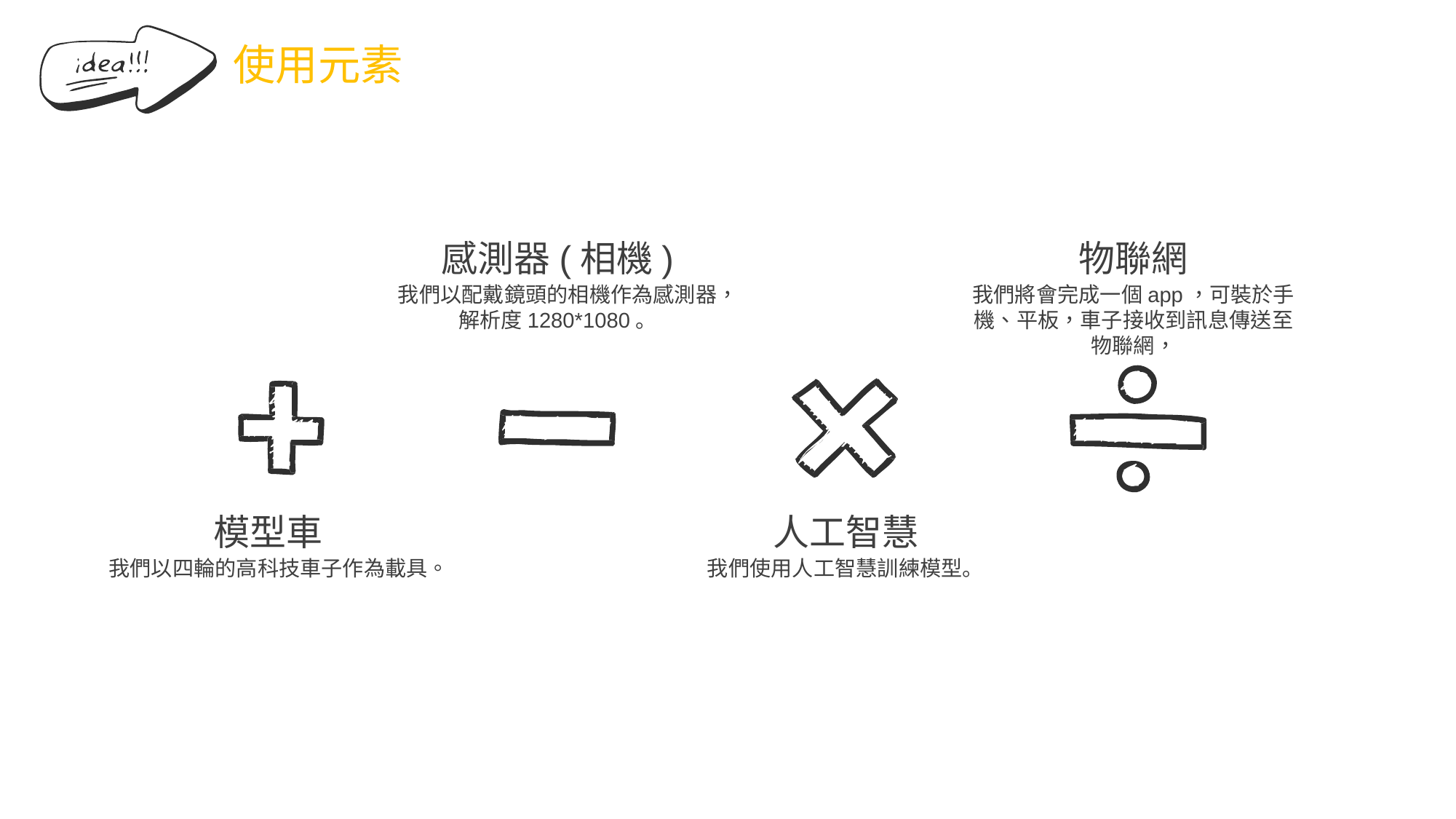

使用元素
感測器(相機)
我們以配戴鏡頭的相機作為感測器，解析度1280*1080。
物聯網
我們將會完成一個app，可裝於手機、平板，車子接收到訊息傳送至物聯網，

模型車
我們以四輪的高科技車子作為載具。
人工智慧
我們使用人工智慧訓練模型。